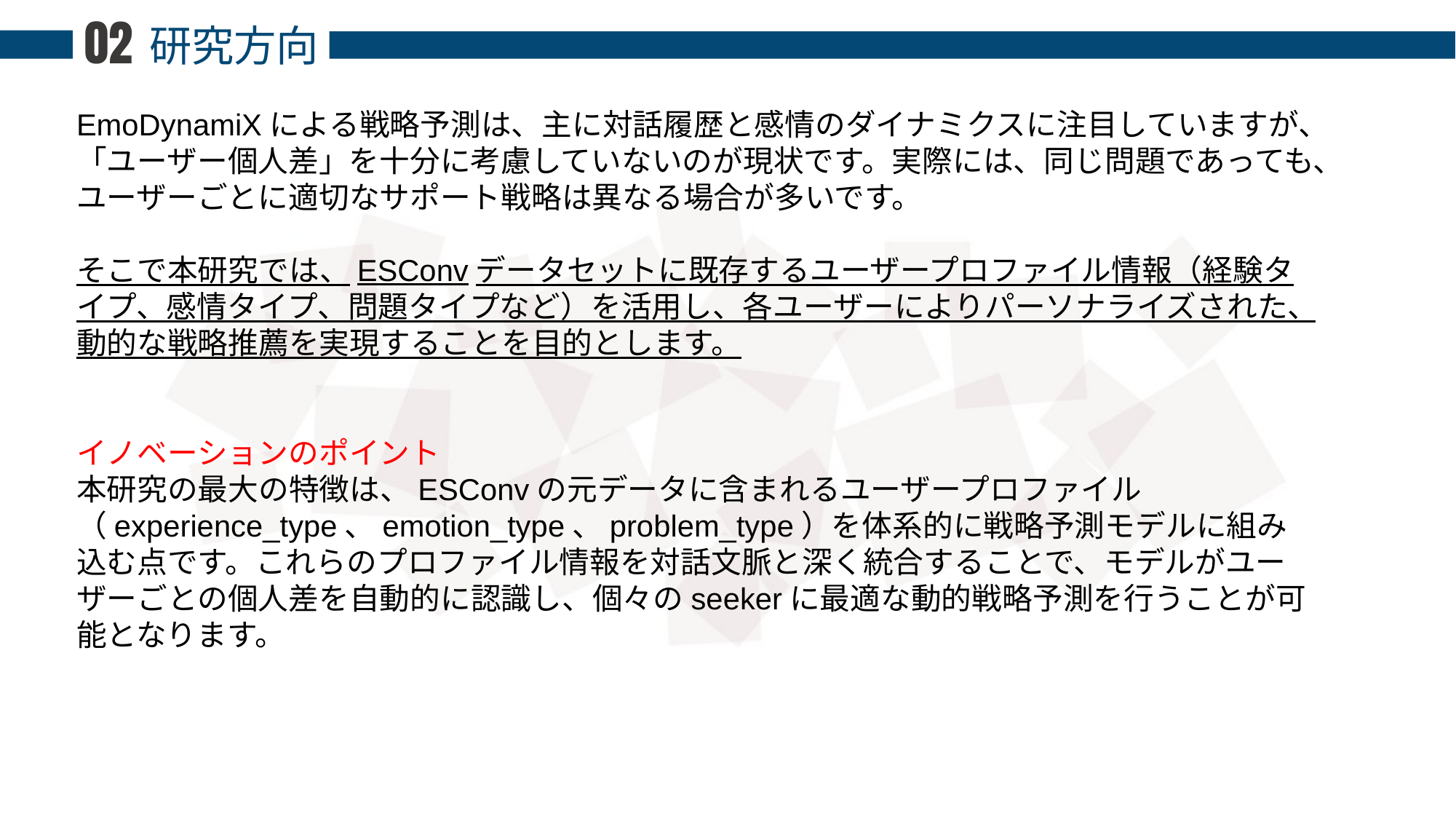

02
研究方向

EmoDynamiXによる戦略予測は、主に対話履歴と感情のダイナミクスに注目していますが、「ユーザー個人差」を十分に考慮していないのが現状です。実際には、同じ問題であっても、ユーザーごとに適切なサポート戦略は異なる場合が多いです。

そこで本研究では、ESConvデータセットに既存するユーザープロファイル情報（経験タイプ、感情タイプ、問題タイプなど）を活用し、各ユーザーによりパーソナライズされた、動的な戦略推薦を実現することを目的とします。

イノベーションのポイント
本研究の最大の特徴は、ESConvの元データに含まれるユーザープロファイル（experience_type、emotion_type、problem_type）を体系的に戦略予測モデルに組み込む点です。これらのプロファイル情報を対話文脈と深く統合することで、モデルがユーザーごとの個人差を自動的に認識し、個々のseekerに最適な動的戦略予測を行うことが可能となります。